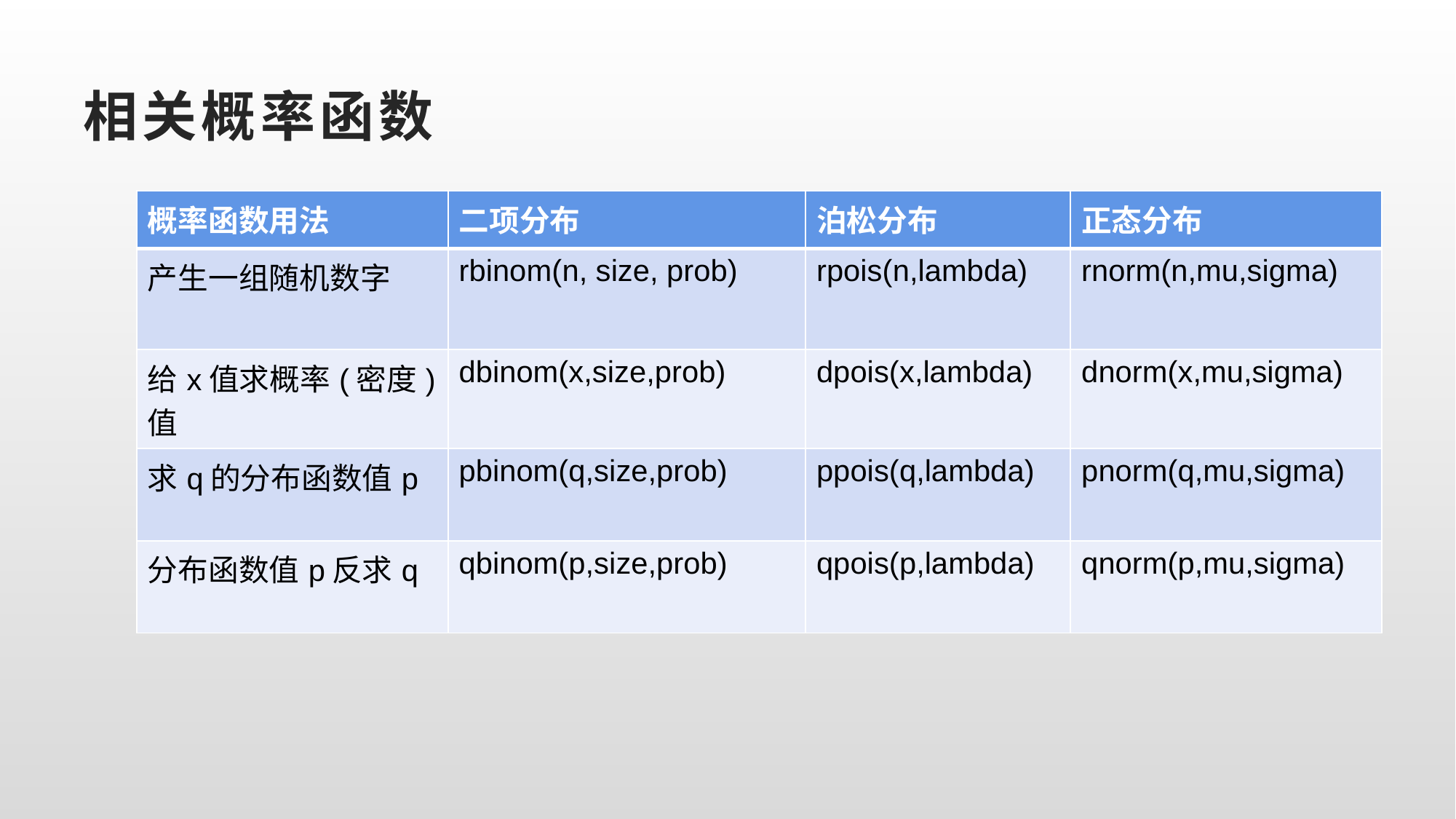

# 相关概率函数
| 概率函数用法 | 二项分布 | 泊松分布 | 正态分布 |
| --- | --- | --- | --- |
| 产生一组随机数字 | rbinom(n, size, prob) | rpois(n,lambda) | rnorm(n,mu,sigma) |
| 给x值求概率(密度)值 | dbinom(x,size,prob) | dpois(x,lambda) | dnorm(x,mu,sigma) |
| 求q的分布函数值p | pbinom(q,size,prob) | ppois(q,lambda) | pnorm(q,mu,sigma) |
| 分布函数值p反求q | qbinom(p,size,prob) | qpois(p,lambda) | qnorm(p,mu,sigma) |